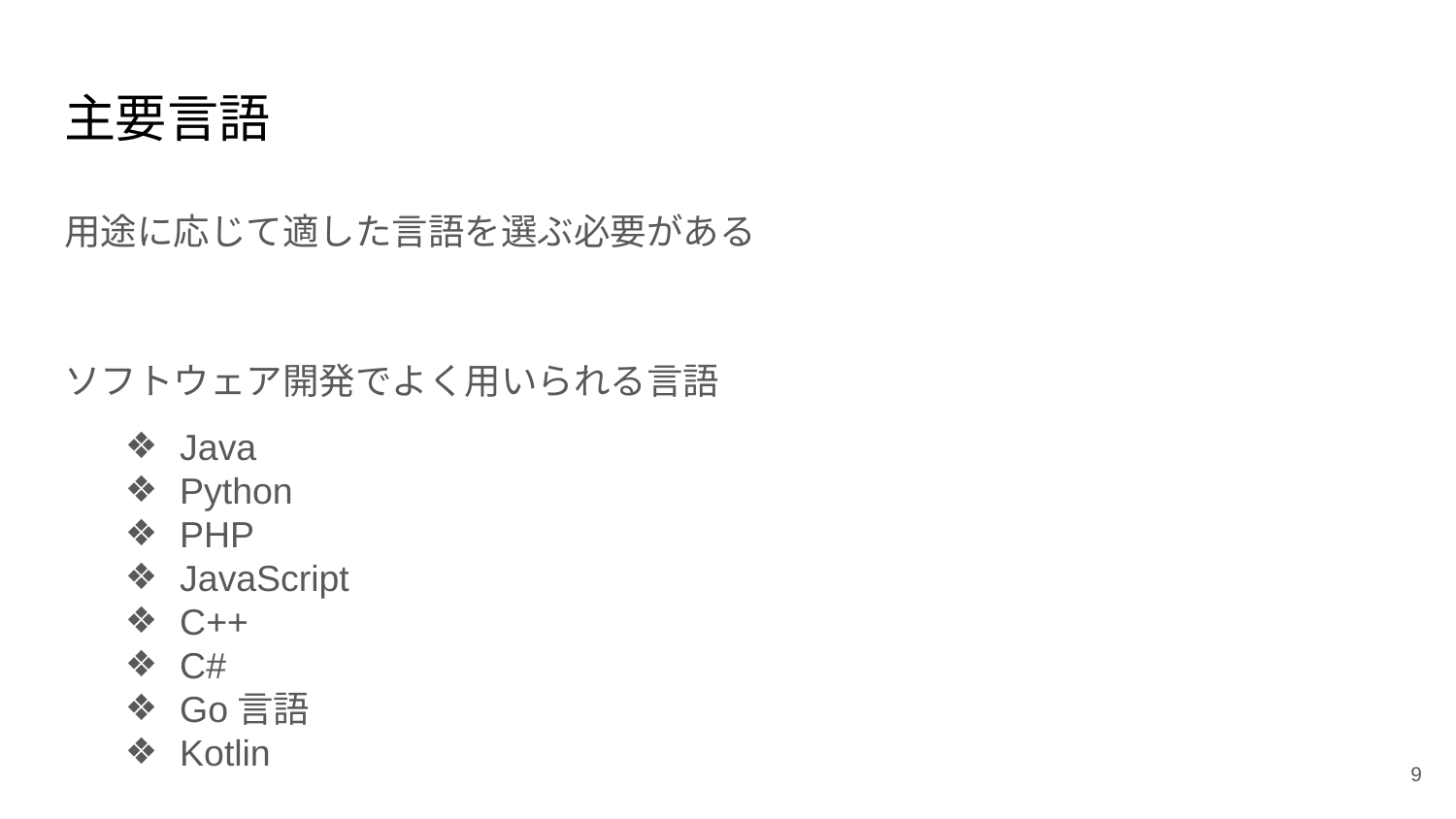

# 主要言語
用途に応じて適した言語を選ぶ必要がある

ソフトウェア開発でよく用いられる言語
Java
Python
PHP
JavaScript
C++
C#
Go言語
Kotlin
9